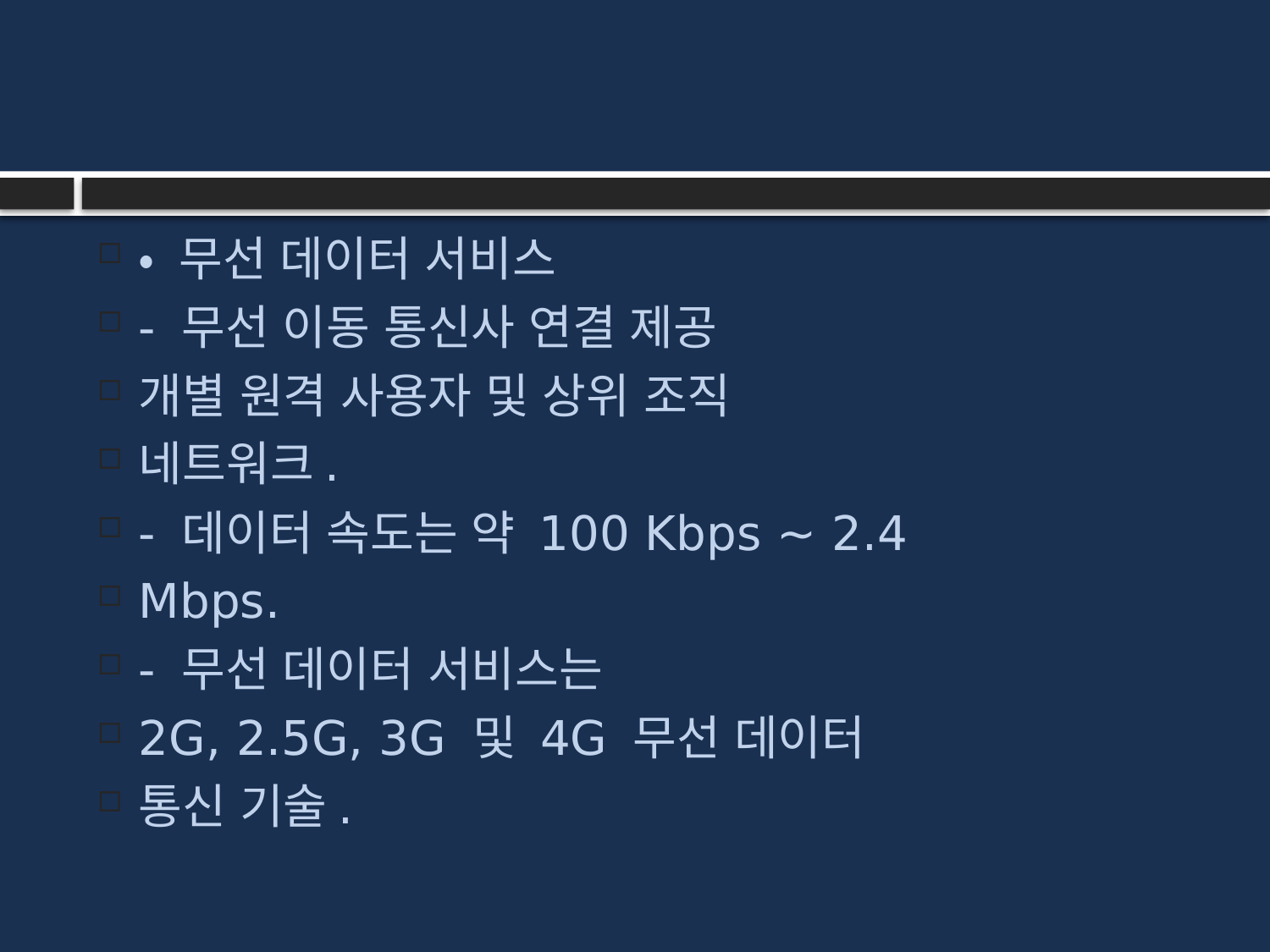

#
• 무선 데이터 서비스
- 무선 이동 통신사 연결 제공
개별 원격 사용자 및 상위 조직
네트워크.
- 데이터 속도는 약 100 Kbps ~ 2.4
Mbps.
- 무선 데이터 서비스는
2G, 2.5G, 3G 및 4G 무선 데이터
통신 기술.